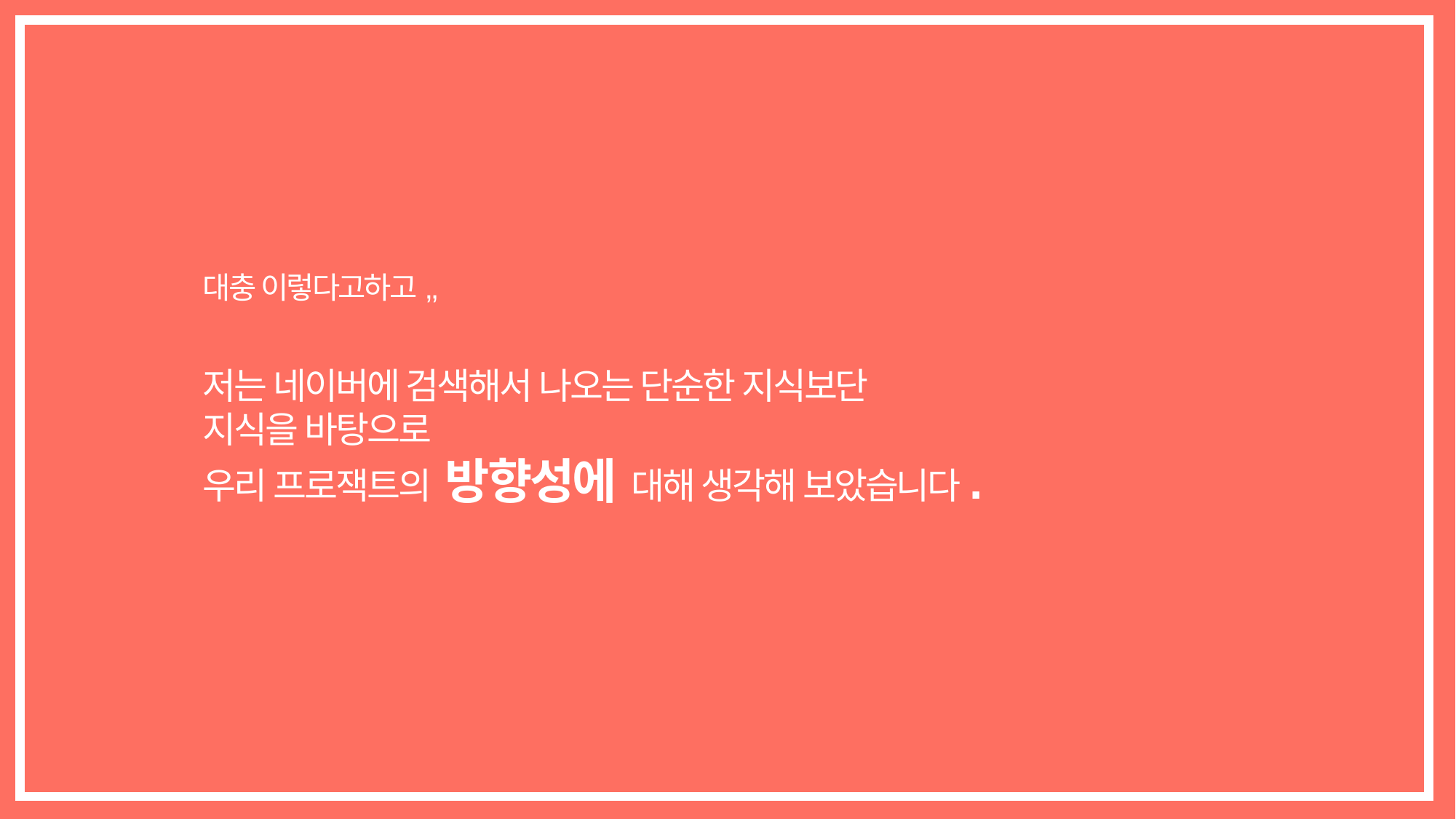

대충 이렇다고하고,,

저는 네이버에 검색해서 나오는 단순한 지식보단
지식을 바탕으로
우리 프로잭트의 방향성에 대해 생각해 보았습니다.